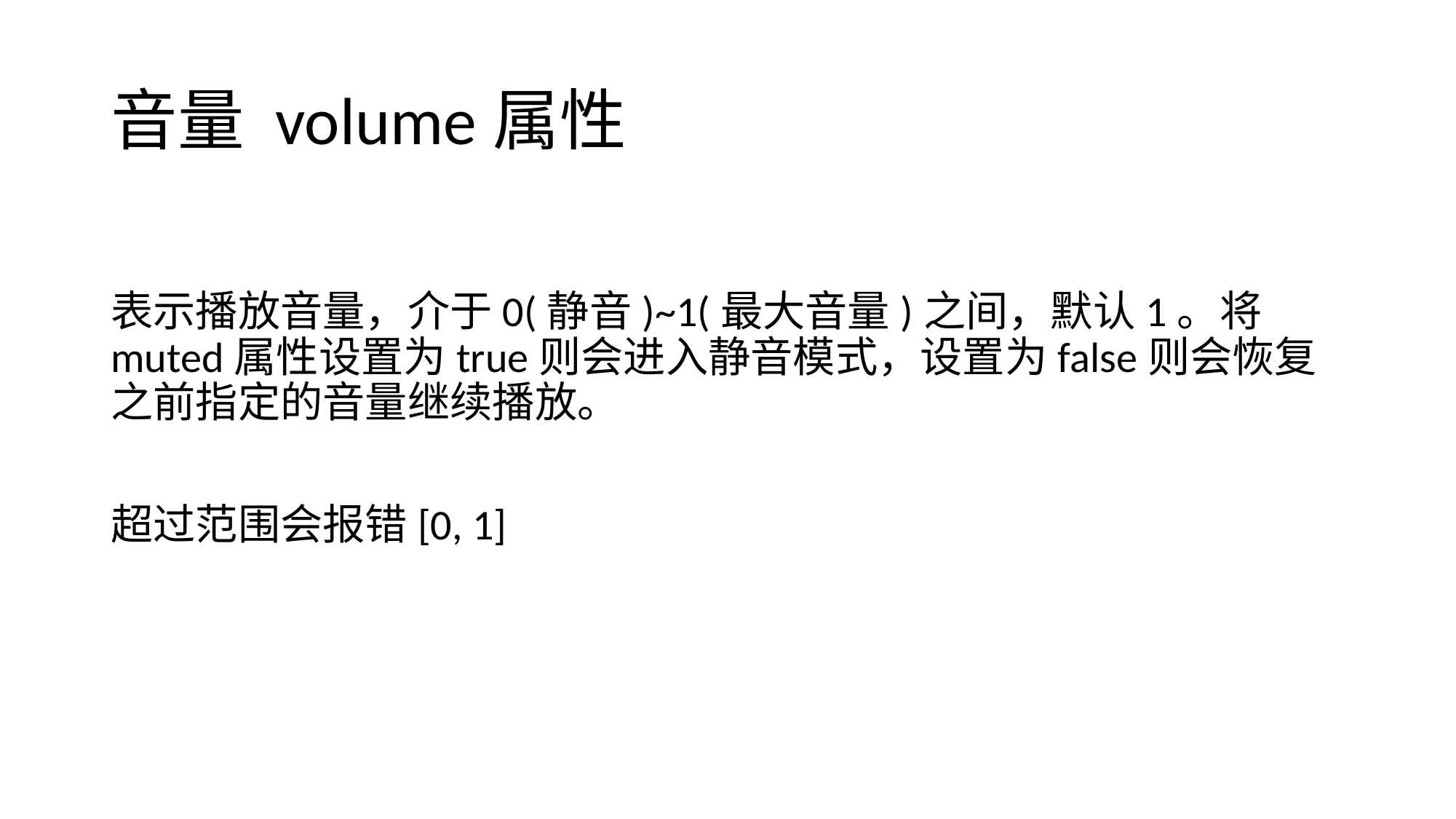

# 音量 volume属性

表示播放音量，介于0(静音)~1(最大音量)之间，默认1。将muted属性设置为true则会进入静音模式，设置为false则会恢复之前指定的音量继续播放。

超过范围会报错[0, 1]